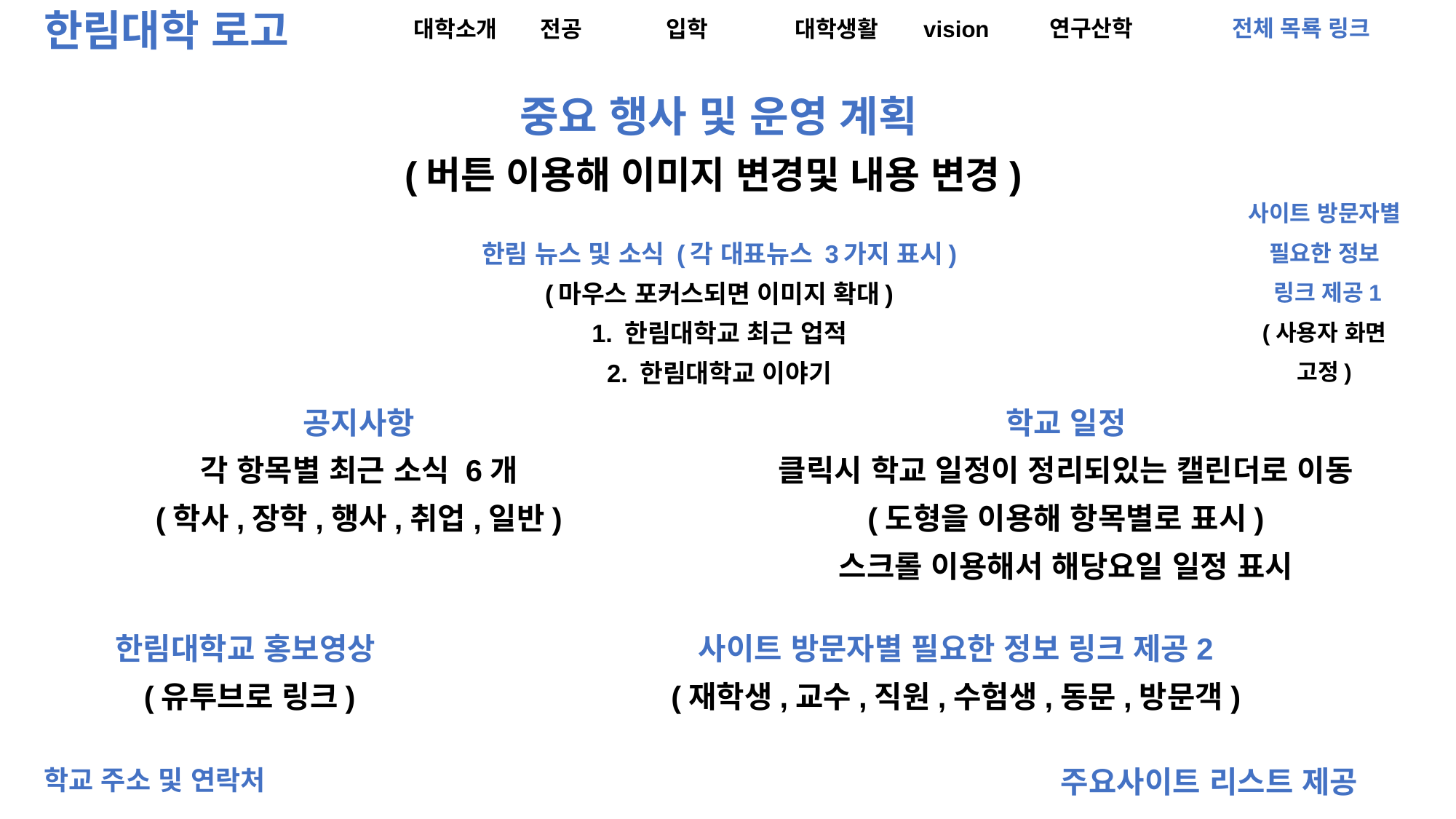

한림대학 로고
연구산학
전체 목룍 링크
대학소개
전공
입학
대학생활
vision
중요 행사 및 운영 계획
(버튼 이용해 이미지 변경및 내용 변경)
사이트 방문자별
필요한 정보
링크 제공1
(사용자 화면
고정)
한림 뉴스 및 소식 (각 대표뉴스 3가지 표시)
(마우스 포커스되면 이미지 확대)
1. 한림대학교 최근 업적
2. 한림대학교 이야기
공지사항
각 항목별 최근 소식 6개
(학사,장학,행사,취업,일반)
학교 일정
클릭시 학교 일정이 정리되있는 캘린더로 이동
(도형을 이용해 항목별로 표시)
스크롤 이용해서 해당요일 일정 표시
한림대학교 홍보영상
(유투브로 링크)
사이트 방문자별 필요한 정보 링크 제공2
(재학생,교수,직원,수험생,동문,방문객)
주요사이트 리스트 제공
학교 주소 및 연락처